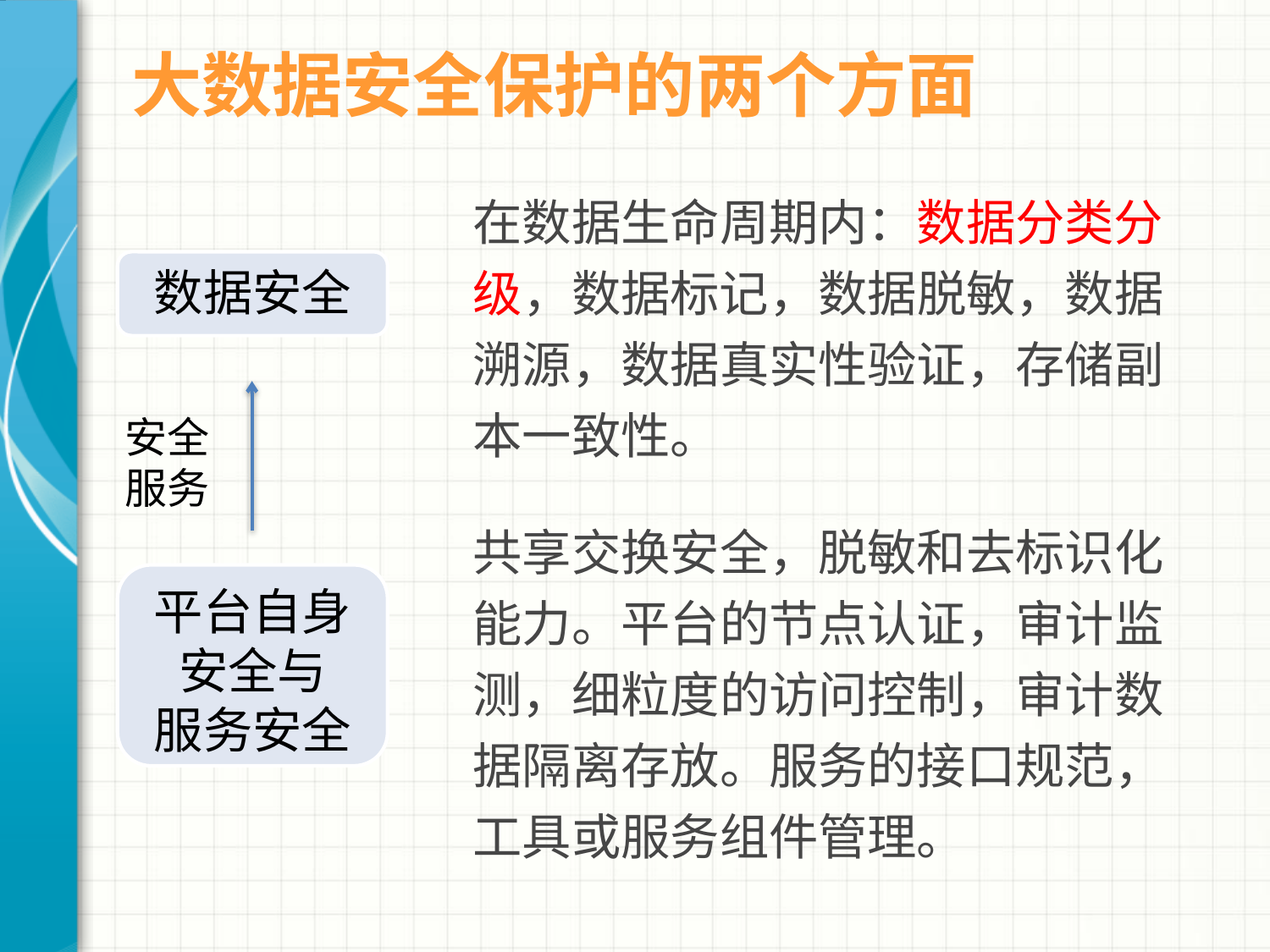

# 大数据安全保护的两个方面
在数据生命周期内：数据分类分级，数据标记，数据脱敏，数据溯源，数据真实性验证，存储副本一致性。
数据安全
安全服务
共享交换安全，脱敏和去标识化能力。平台的节点认证，审计监测，细粒度的访问控制，审计数据隔离存放。服务的接口规范，工具或服务组件管理。
平台自身
安全与
服务安全